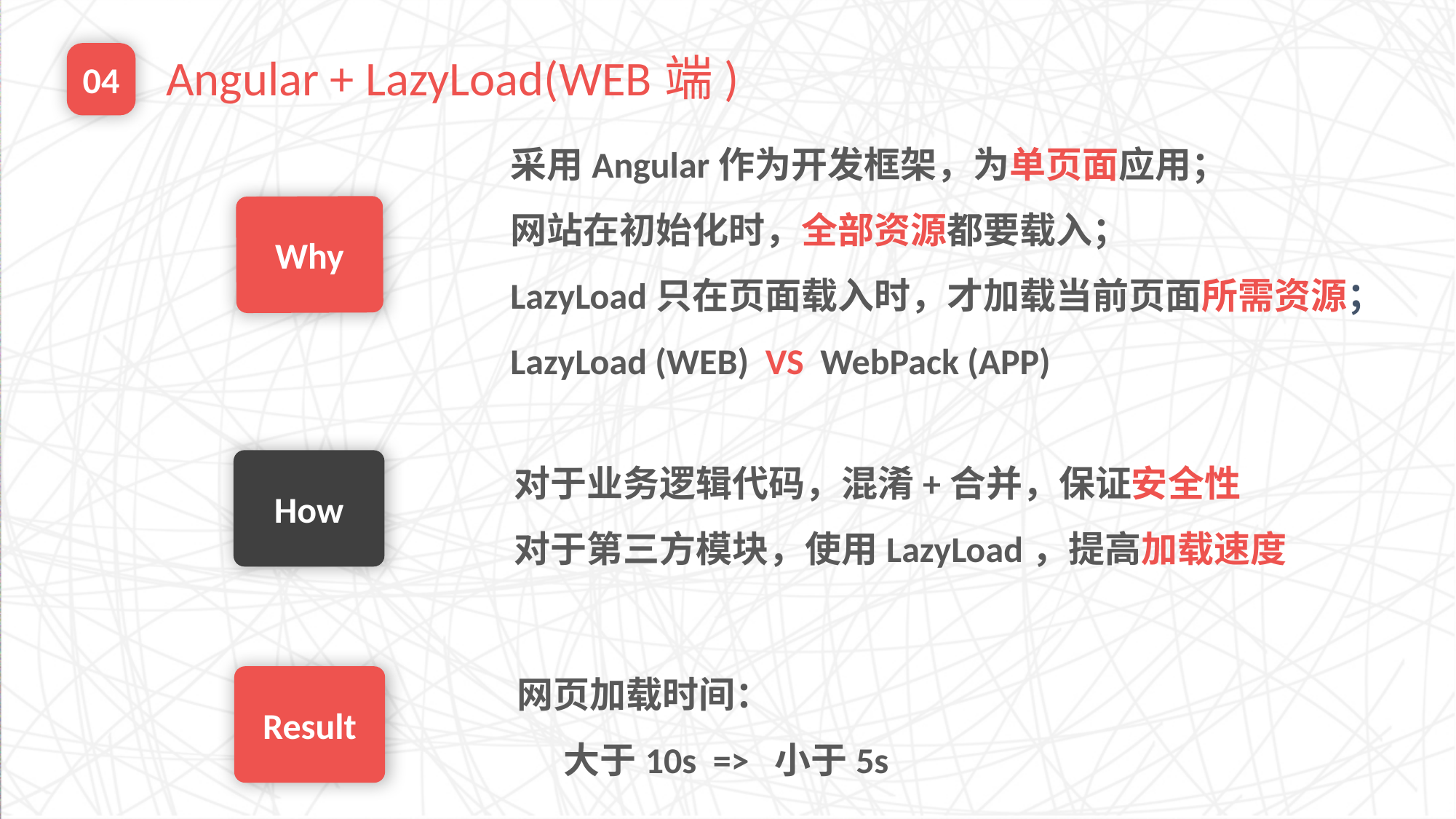

Angular + LazyLoad(WEB端)
04
采用Angular作为开发框架，为单页面应用；
网站在初始化时，全部资源都要载入；
LazyLoad只在页面载入时，才加载当前页面所需资源；
LazyLoad (WEB)  VS  WebPack (APP)
Why
e7d195523061f1c0205959036996ad55c215b892a7aac5c0B9ADEF7896FB48F2EF97163A2DE1401E1875DEDC438B7864AD24CA23553DBBBD975DAF4CAD4A2592689FFB6CEE59FFA55B2702D0E5EE29CDFC0DD98BC7D6A39AC4E055256EE11BBEDCDB7C9722D66262996B68DE860BD3C77EBCAECB599909EC0E07B61811075331ABCDE6990254B8C8
对于业务逻辑代码，混淆+合并，保证安全性
对于第三方模块，使用LazyLoad，提高加载速度
How
网页加载时间：
    大于10s  =>  小于5s
Result